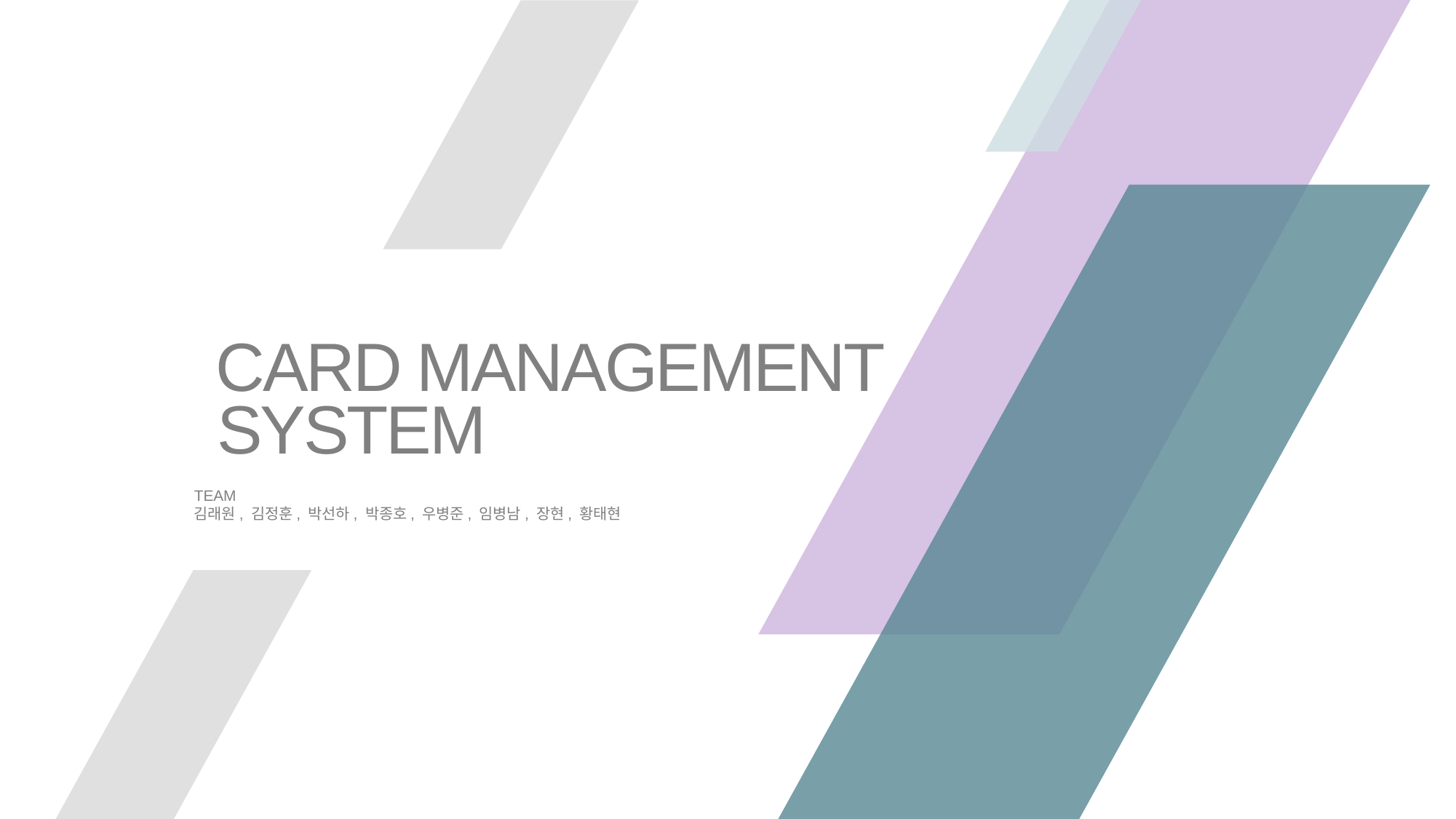

CARD MANAGEMENT

SYSTEM
TEAM
김래원, 김정훈, 박선하, 박종호, 우병준, 임병남, 장현, 황태현